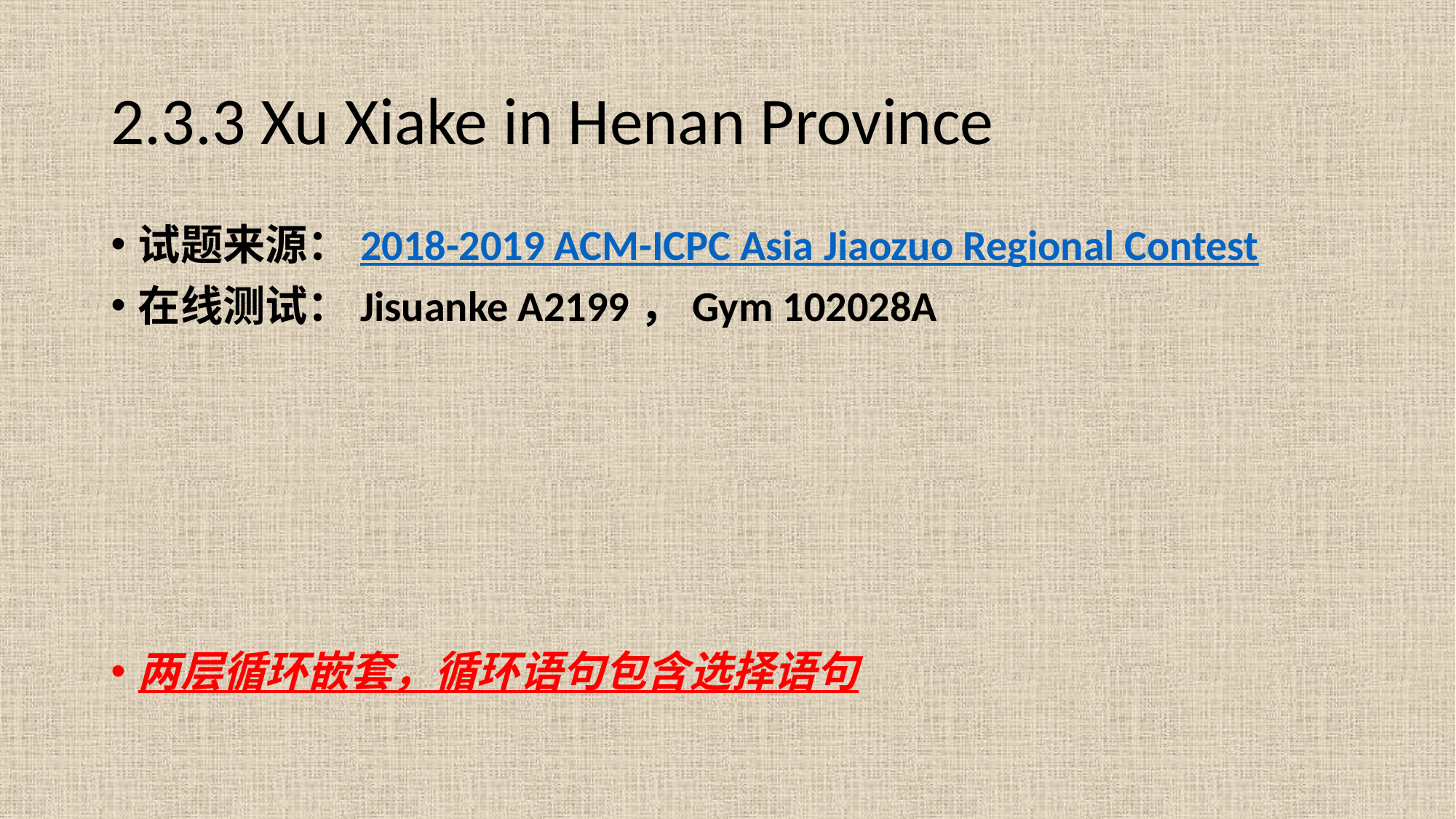

# 2.3.3 Xu Xiake in Henan Province
试题来源：2018-2019 ACM-ICPC Asia Jiaozuo Regional Contest
在线测试：Jisuanke A2199，Gym 102028A

两层循环嵌套，循环语句包含选择语句